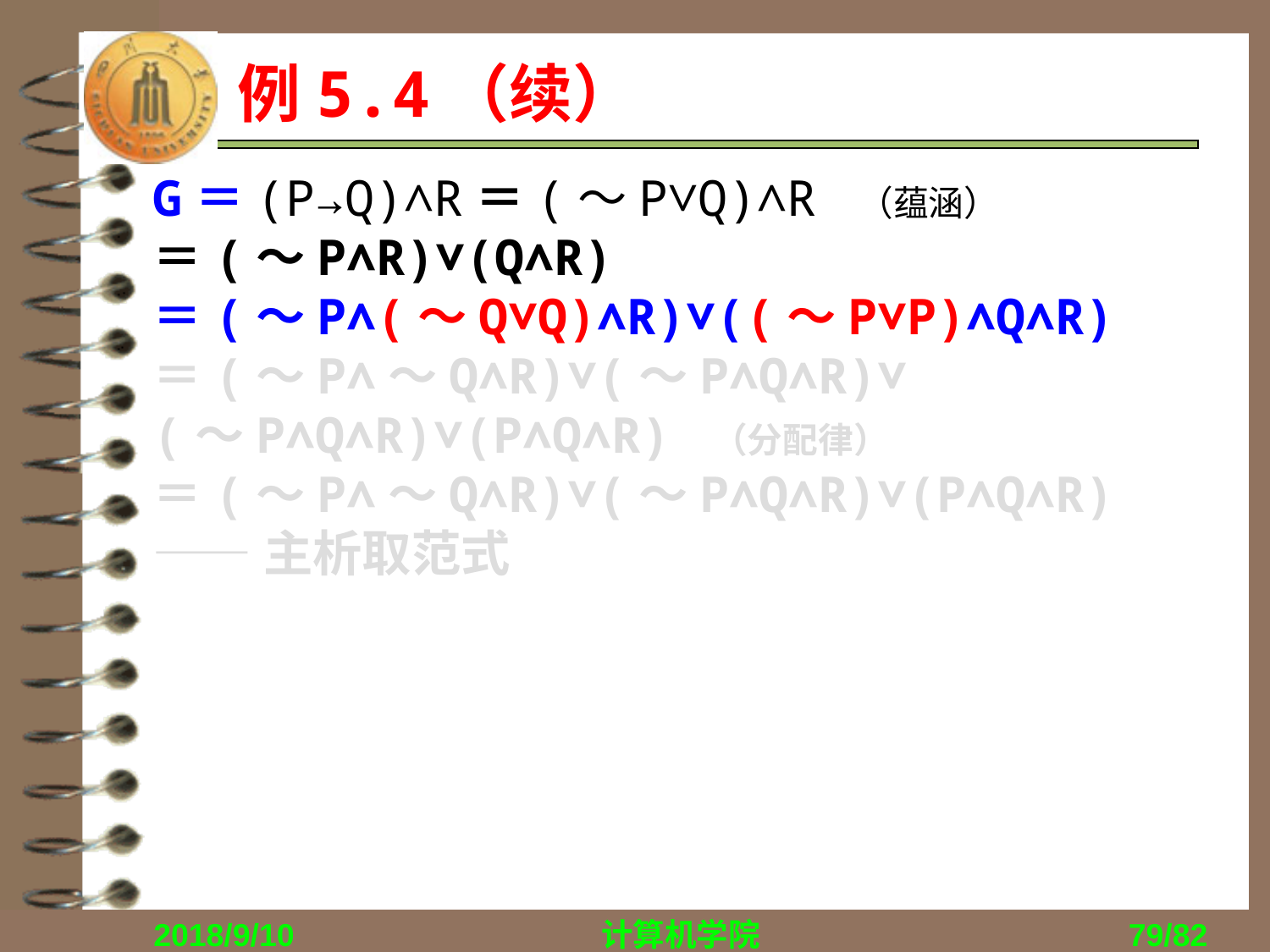

# 例5.4（续）
G＝(P→Q)∧R＝(～P∨Q)∧R （蕴涵）
＝(～P∧R)∨(Q∧R)
＝(～P∧(～Q∨Q)∧R)∨((～P∨P)∧Q∧R)
＝(～P∧～Q∧R)∨(～P∧Q∧R)∨
(～P∧Q∧R)∨(P∧Q∧R) （分配律）
＝(～P∧～Q∧R)∨(～P∧Q∧R)∨(P∧Q∧R)
——主析取范式
2018/9/10
计算机学院
79/82